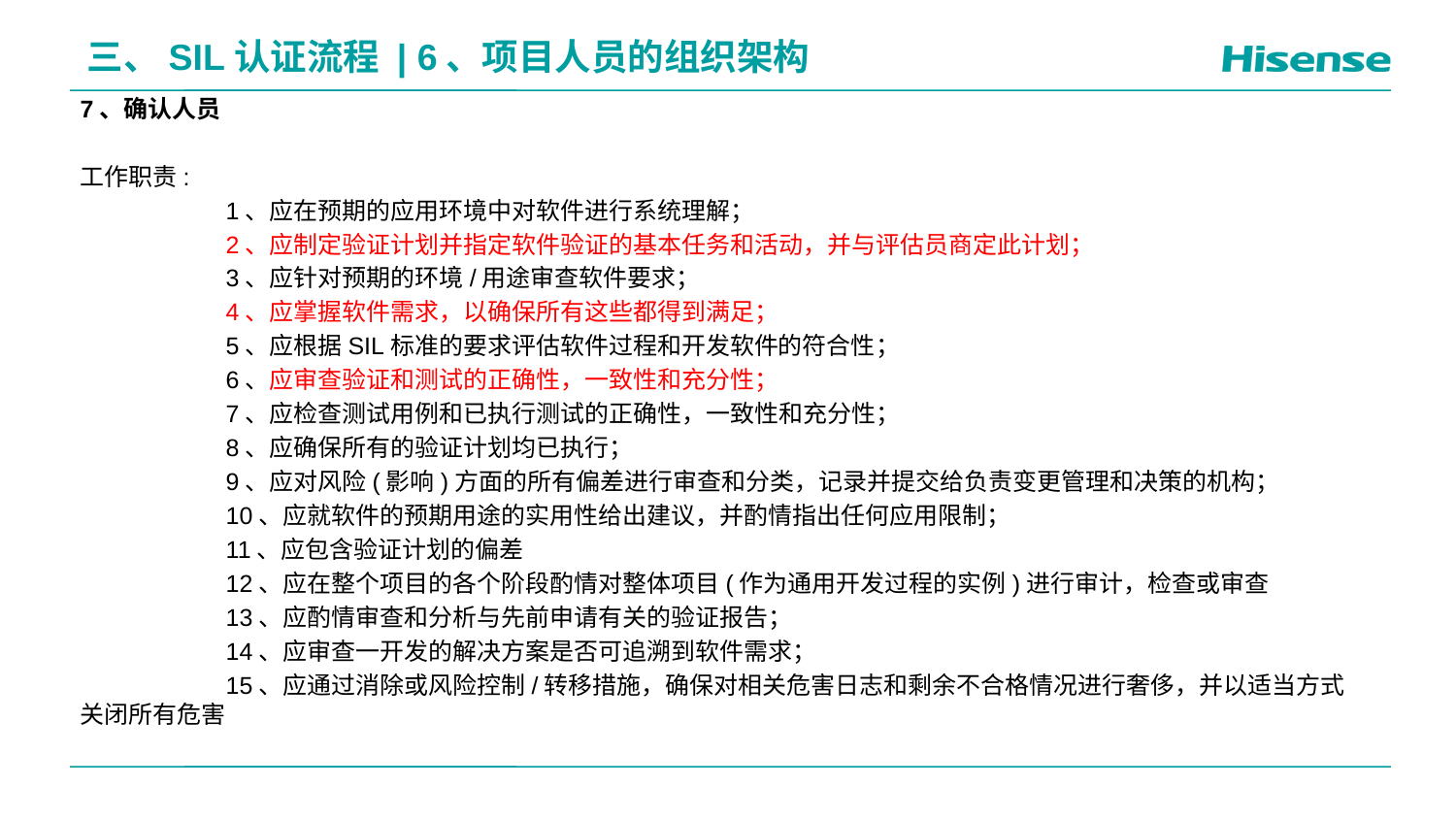

三、SIL认证流程 | 6、项目人员的组织架构
7、确认人员

工作职责:
	1、应在预期的应用环境中对软件进行系统理解；
	2、应制定验证计划并指定软件验证的基本任务和活动，并与评估员商定此计划；
	3、应针对预期的环境/用途审查软件要求；
	4、应掌握软件需求，以确保所有这些都得到满足；
	5、应根据SIL标准的要求评估软件过程和开发软件的符合性；
	6、应审查验证和测试的正确性，一致性和充分性；
	7、应检查测试用例和已执行测试的正确性，一致性和充分性；
	8、应确保所有的验证计划均已执行；
	9、应对风险(影响)方面的所有偏差进行审查和分类，记录并提交给负责变更管理和决策的机构；
	10、应就软件的预期用途的实用性给出建议，并酌情指出任何应用限制；
	11、应包含验证计划的偏差
	12、应在整个项目的各个阶段酌情对整体项目(作为通用开发过程的实例)进行审计，检查或审查
	13、应酌情审查和分析与先前申请有关的验证报告；
	14、应审查一开发的解决方案是否可追溯到软件需求；
	15、应通过消除或风险控制/转移措施，确保对相关危害日志和剩余不合格情况进行奢侈，并以适当方式关闭所有危害